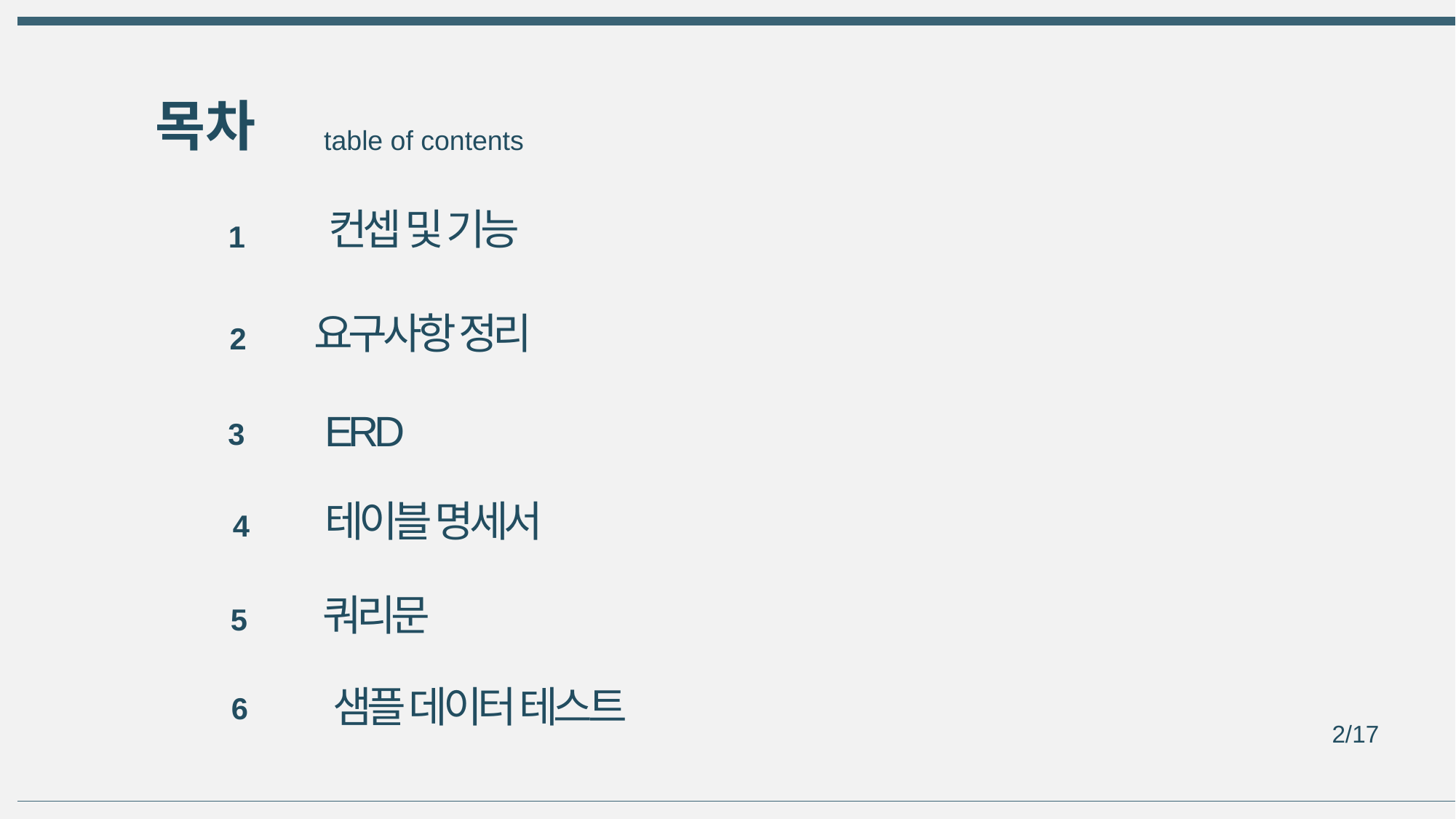

목차
table of contents
컨셉 및 기능
1
요구사항 정리
2
ERD
3
테이블 명세서
4
쿼리문
5
샘플 데이터 테스트
6
2/17